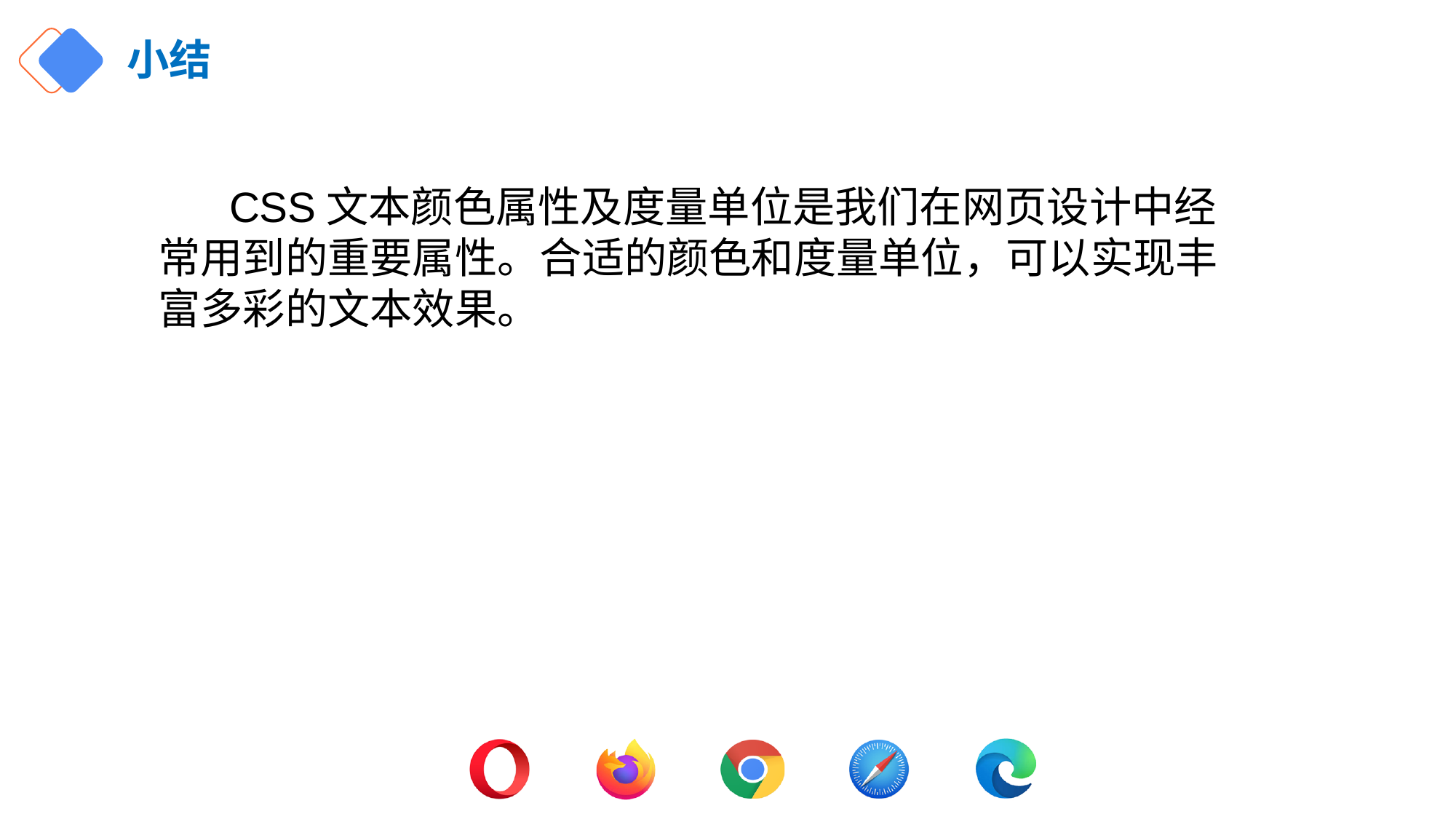

# 小结
      CSS文本颜色属性及度量单位是我们在网页设计中经常用到的重要属性。合适的颜色和度量单位，可以实现丰富多彩的文本效果。